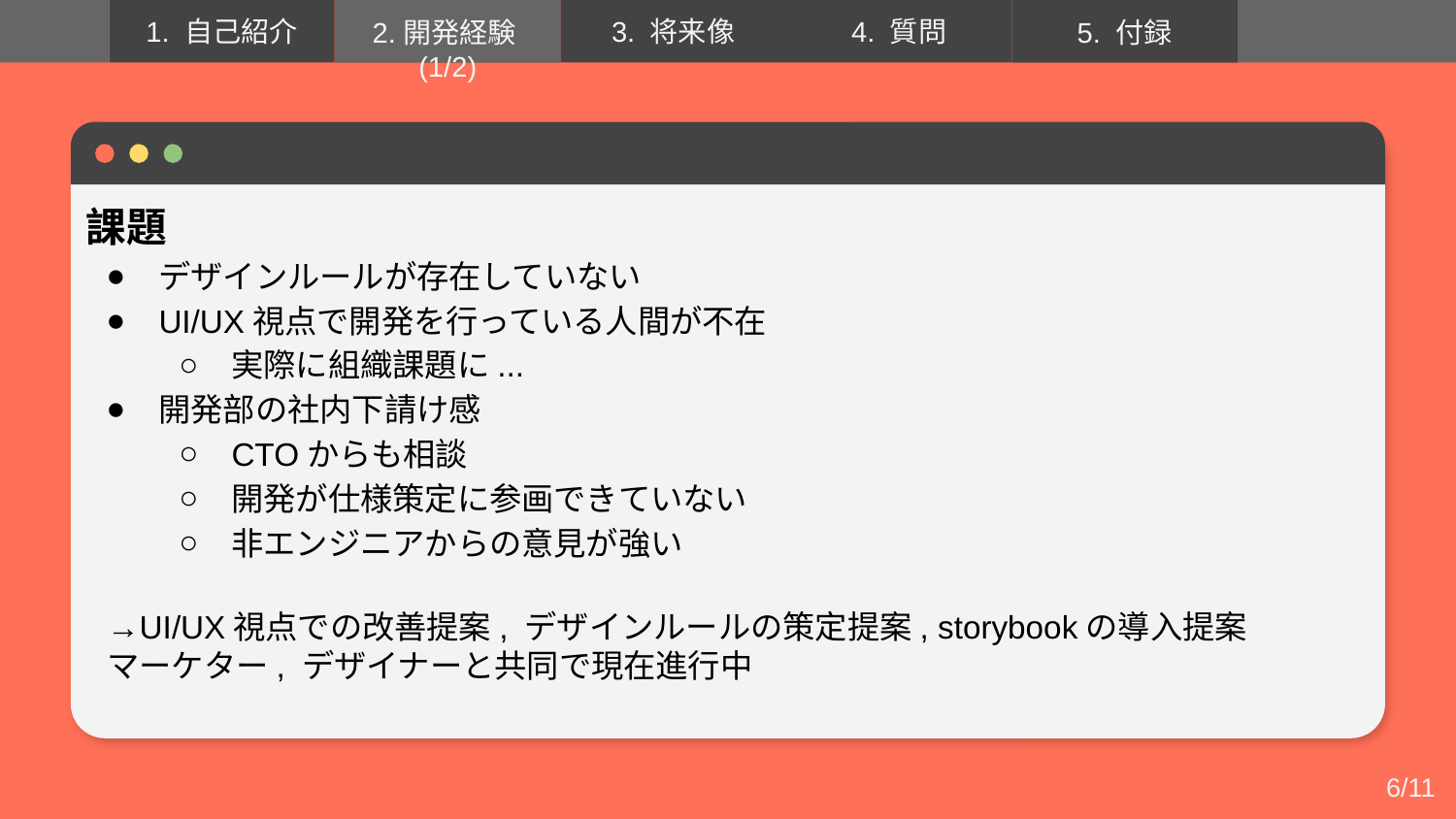

2.開発経験(1/2)
5. 付録
課題
デザインルールが存在していない
UI/UX視点で開発を行っている人間が不在
実際に組織課題に...
開発部の社内下請け感
CTOからも相談
開発が仕様策定に参画できていない
非エンジニアからの意見が強い
→UI/UX視点での改善提案, デザインルールの策定提案, storybookの導入提案
マーケター, デザイナーと共同で現在進行中
6/11